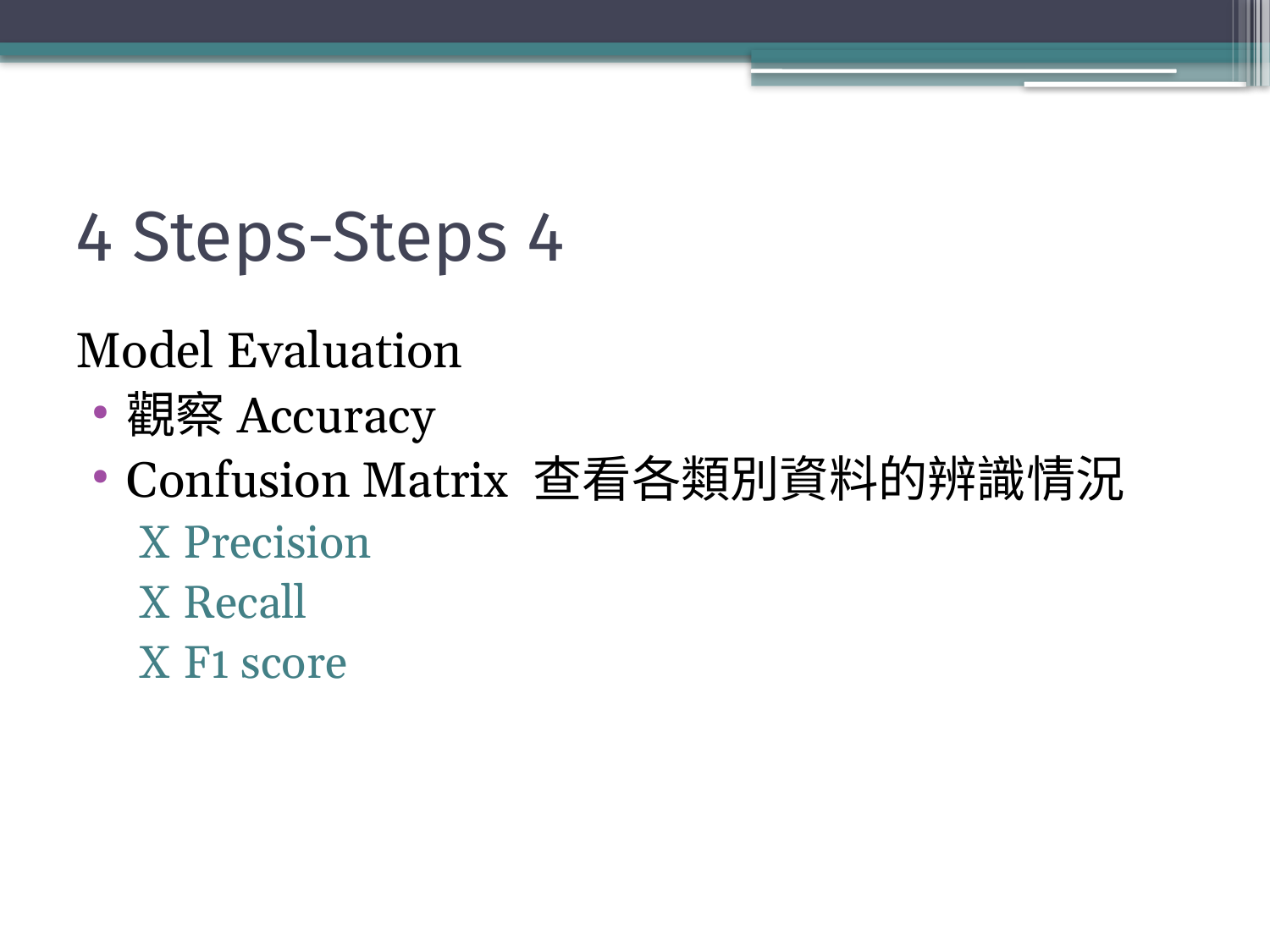

# 4 Steps-Steps 4
Model Evaluation
觀察Accuracy
Confusion Matrix 查看各類別資料的辨識情況
X Precision
X Recall
X F1 score